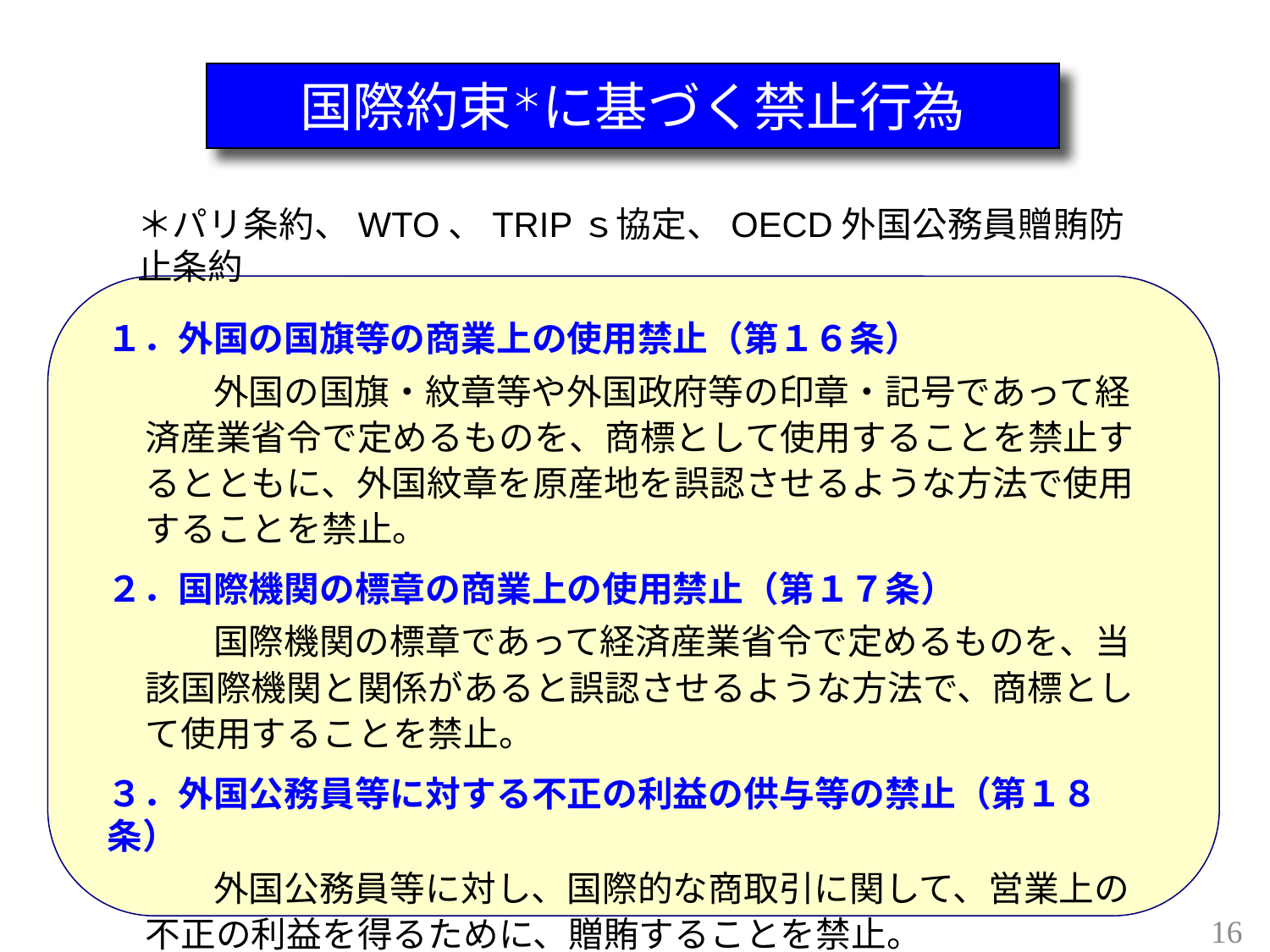

国際約束＊に基づく禁止行為
＊パリ条約、WTO、TRIPｓ協定、OECD外国公務員贈賄防止条約

１．外国の国旗等の商業上の使用禁止（第１６条）
　　　外国の国旗・紋章等や外国政府等の印章・記号であって経済産業省令で定めるものを、商標として使用することを禁止するとともに、外国紋章を原産地を誤認させるような方法で使用することを禁止。
２．国際機関の標章の商業上の使用禁止（第１７条）
　　　国際機関の標章であって経済産業省令で定めるものを、当該国際機関と関係があると誤認させるような方法で、商標として使用することを禁止。
３．外国公務員等に対する不正の利益の供与等の禁止（第１８条）
　　　外国公務員等に対し、国際的な商取引に関して、営業上の不正の利益を得るために、贈賄することを禁止。
16